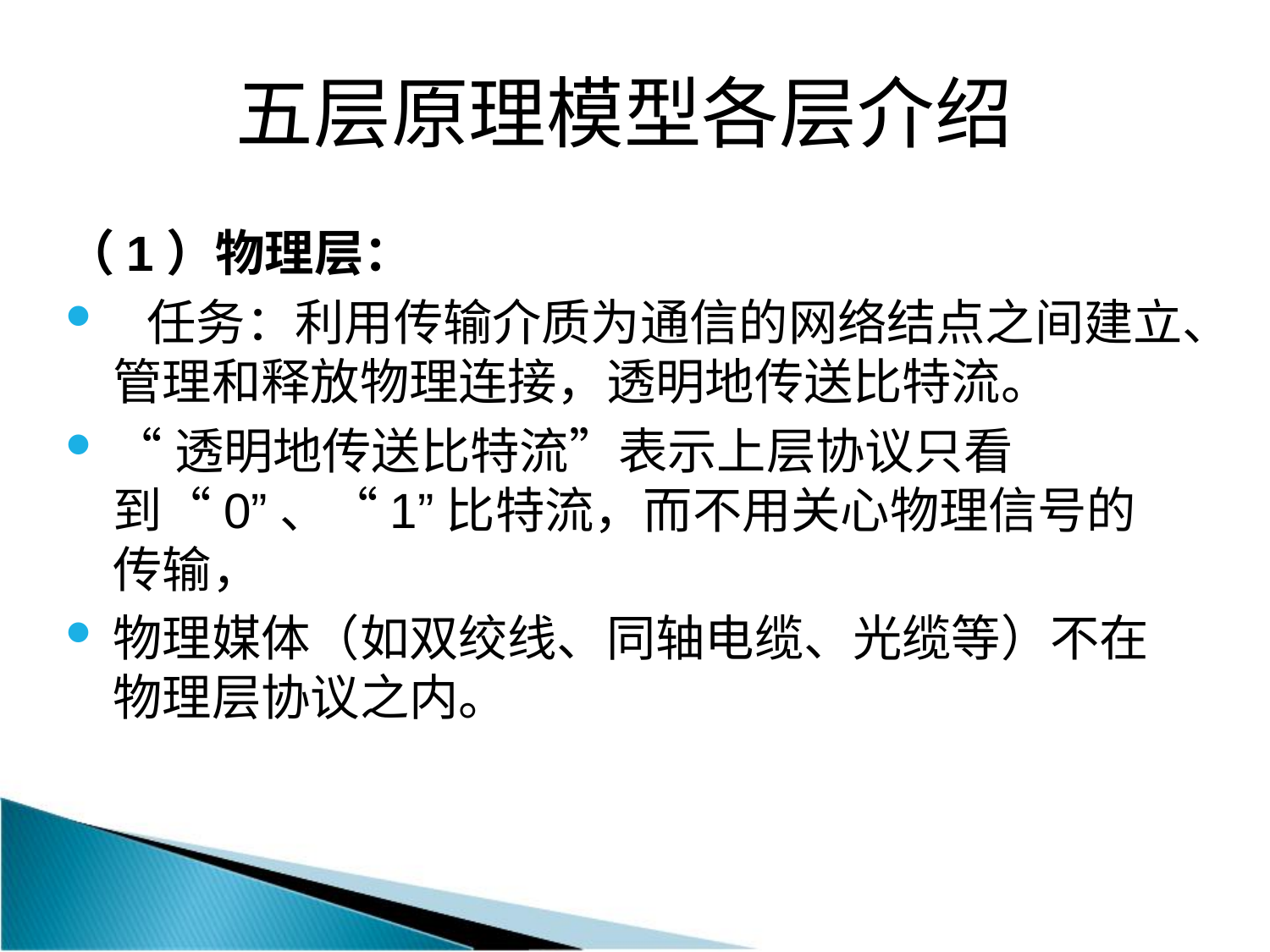

# 五层原理模型各层介绍
（1）物理层：
  任务：利用传输介质为通信的网络结点之间建立、管理和释放物理连接，透明地传送比特流。
“透明地传送比特流”表示上层协议只看到“0”、“1”比特流，而不用关心物理信号的传输，
物理媒体（如双绞线、同轴电缆、光缆等）不在物理层协议之内。